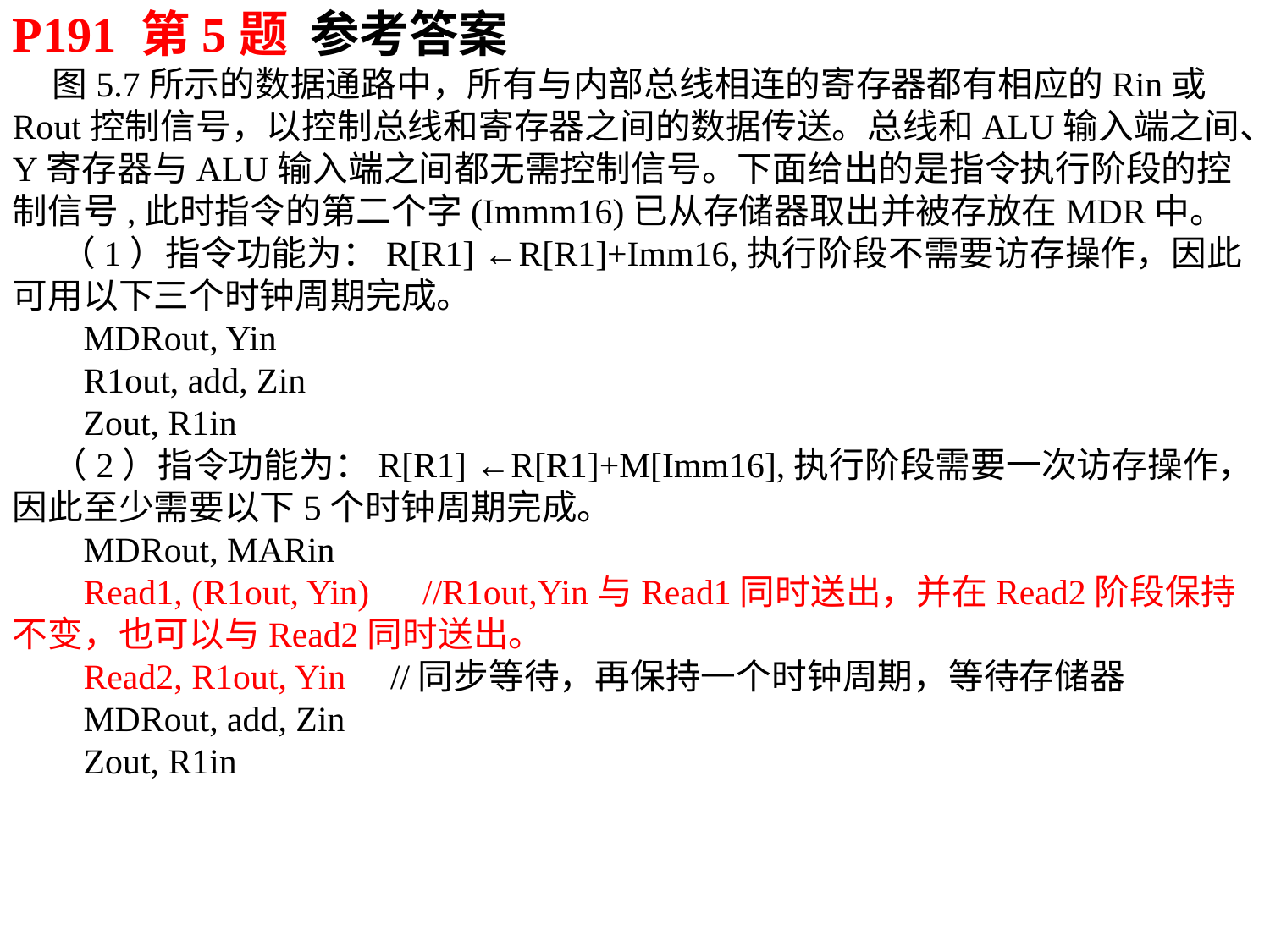

P191 第5题  参考答案
    图5.7所示的数据通路中，所有与内部总线相连的寄存器都有相应的Rin或Rout控制信号，以控制总线和寄存器之间的数据传送。总线和ALU输入端之间、Y寄存器与ALU输入端之间都无需控制信号。下面给出的是指令执行阶段的控制信号,此时指令的第二个字(Immm16)已从存储器取出并被存放在MDR中。
     （1）指令功能为：R[R1] ←R[R1]+Imm16,执行阶段不需要访存操作，因此可用以下三个时钟周期完成。
        MDRout, Yin
        R1out, add, Zin
        Zout, R1in
    （2）指令功能为：R[R1] ←R[R1]+M[Imm16],执行阶段需要一次访存操作，因此至少需要以下5个时钟周期完成。
        MDRout, MARin
        Read1, (R1out, Yin)      //R1out,Yin与Read1同时送出，并在Read2阶段保持不变，也可以与Read2同时送出。
        Read2, R1out, Yin     //同步等待，再保持一个时钟周期，等待存储器
        MDRout, add, Zin
        Zout, R1in